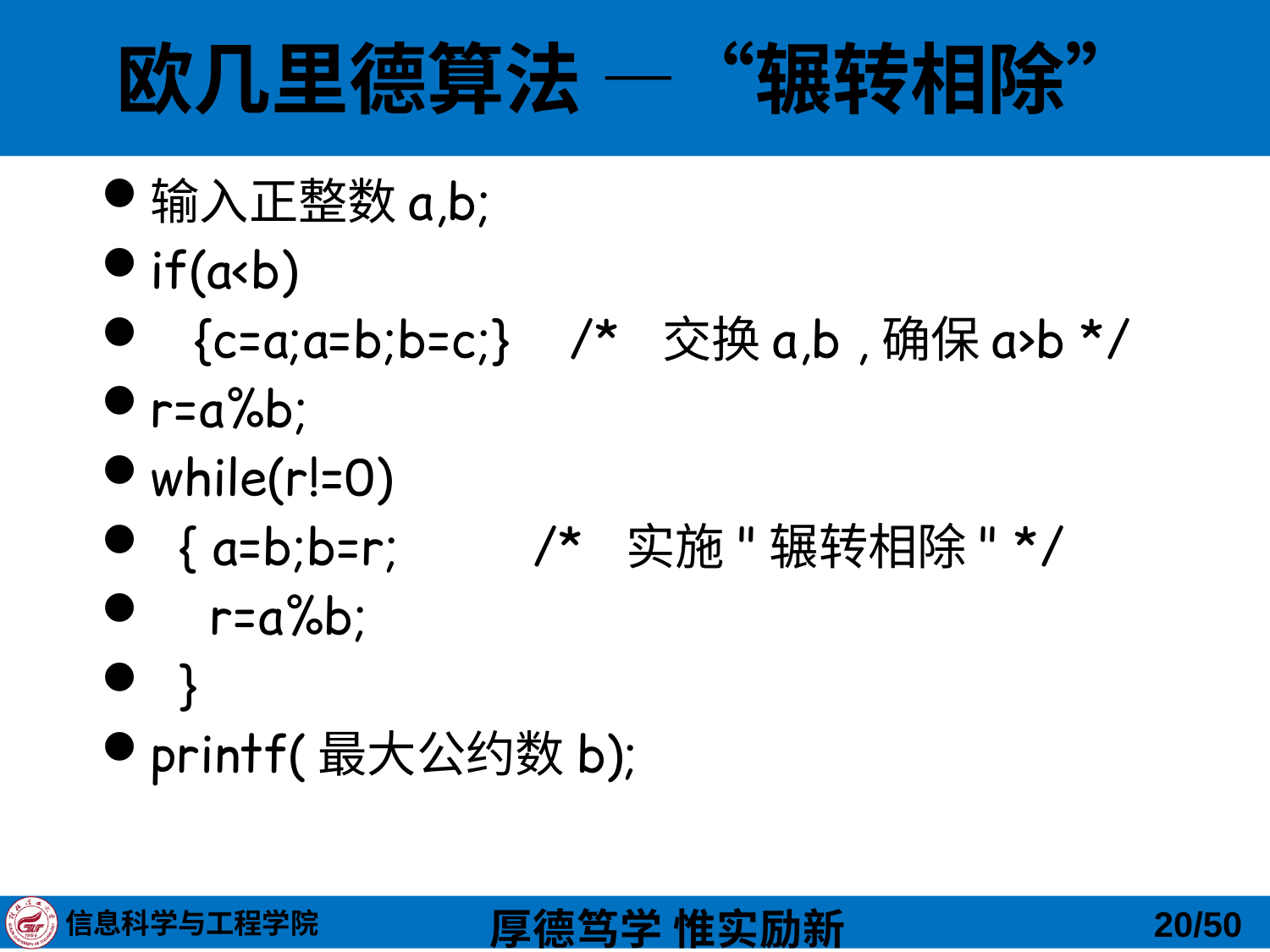

# 欧几里德算法 —“辗转相除”
输入正整数a,b;
if(a<b)
   {c=a;a=b;b=c;}    /*  交换a,b ,确保a>b */
r=a%b;
while(r!=0)
  { a=b;b=r;         /*  实施"辗转相除" */
    r=a%b;
  }
printf(最大公约数b);

20/50